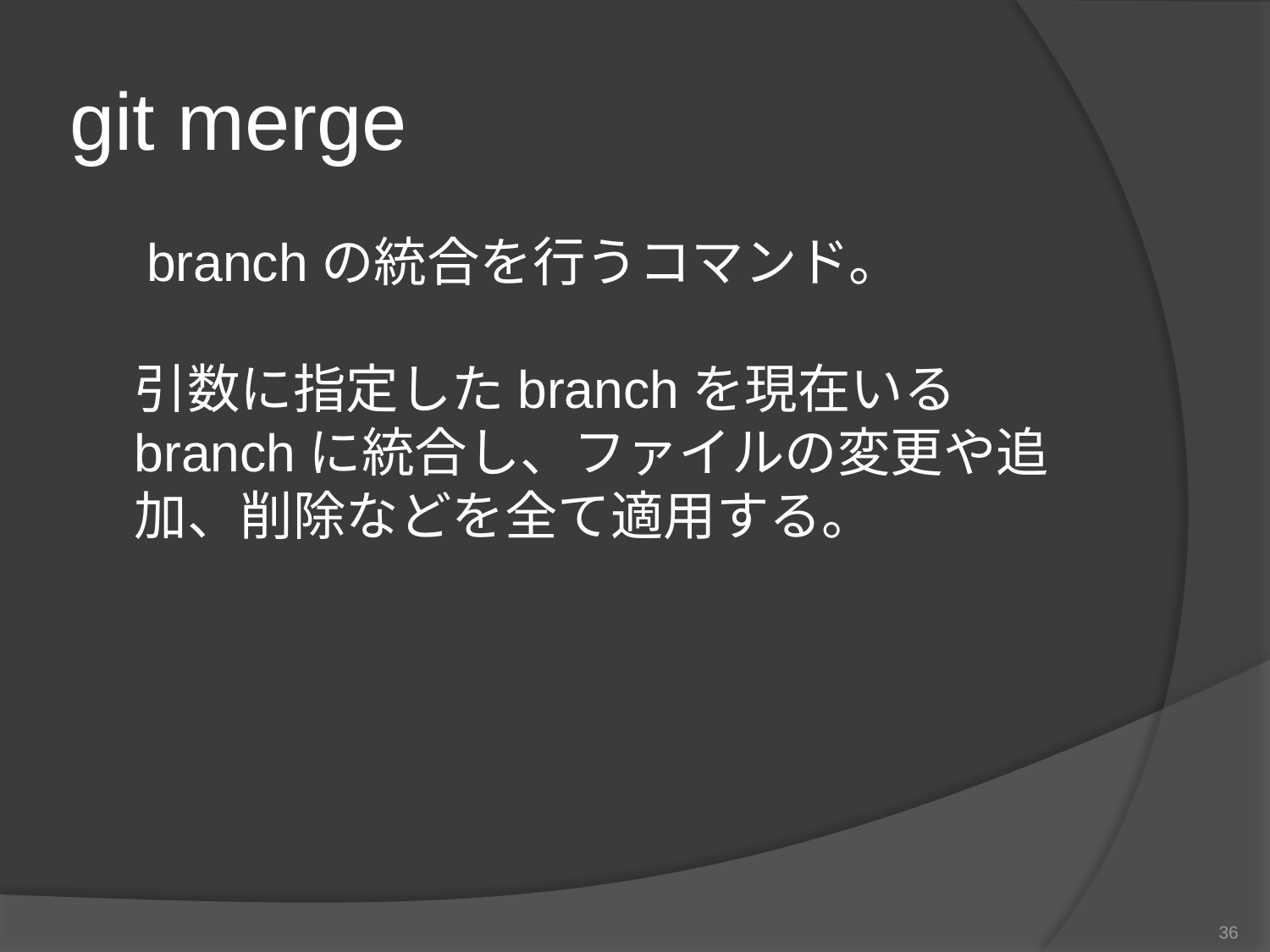

# git merge
　branchの統合を行うコマンド。
引数に指定したbranchを現在いるbranchに統合し、ファイルの変更や追加、削除などを全て適用する。
36